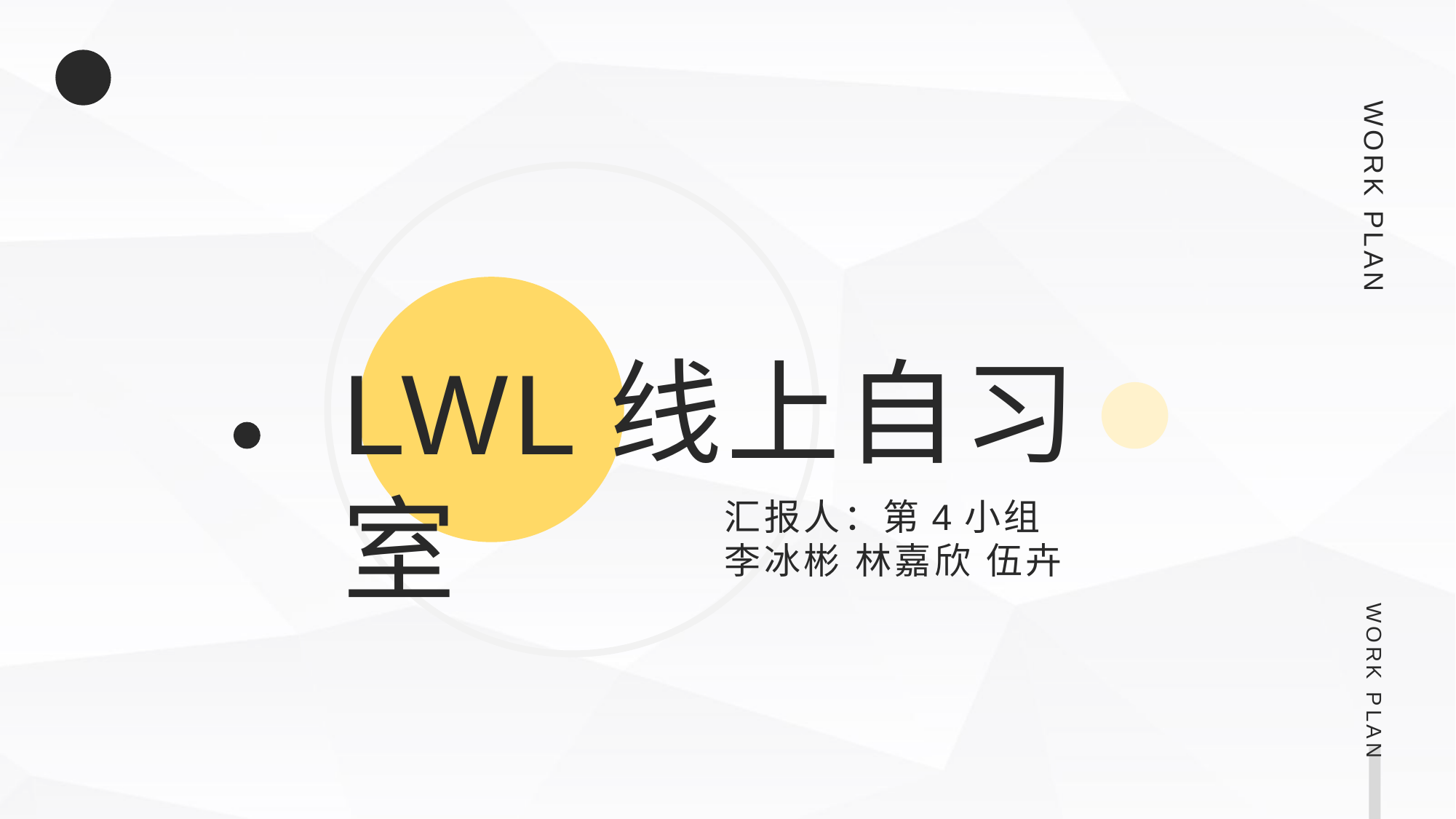

WORK PLAN

LWL线上自习室

汇报人：第4小组
李冰彬 林嘉欣 伍卉
WORK PLAN